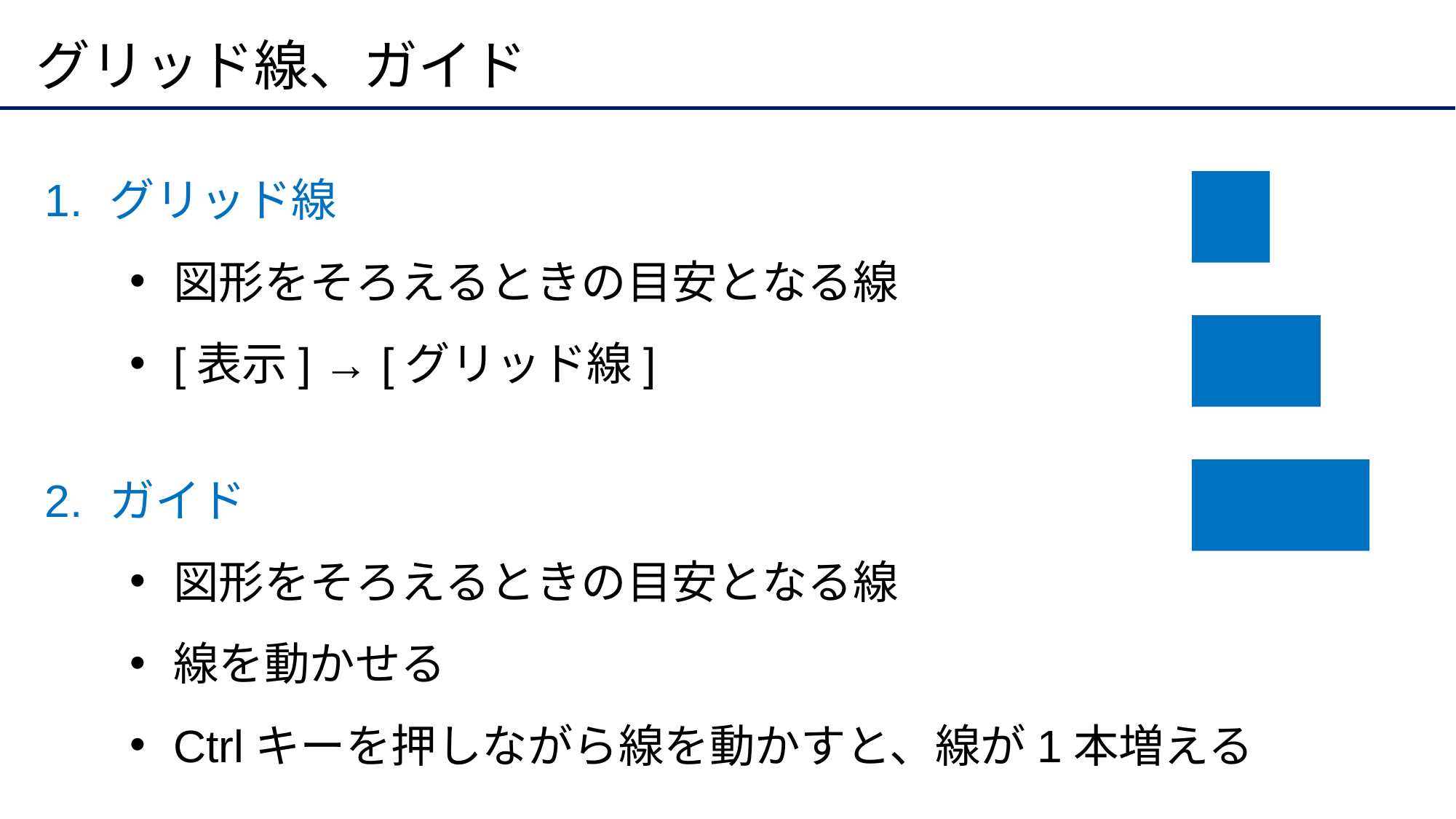

# グリッド線、ガイド
グリッド線
図形をそろえるときの目安となる線
[表示] → [グリッド線]
ガイド
図形をそろえるときの目安となる線
線を動かせる
Ctrlキーを押しながら線を動かすと、線が1本増える